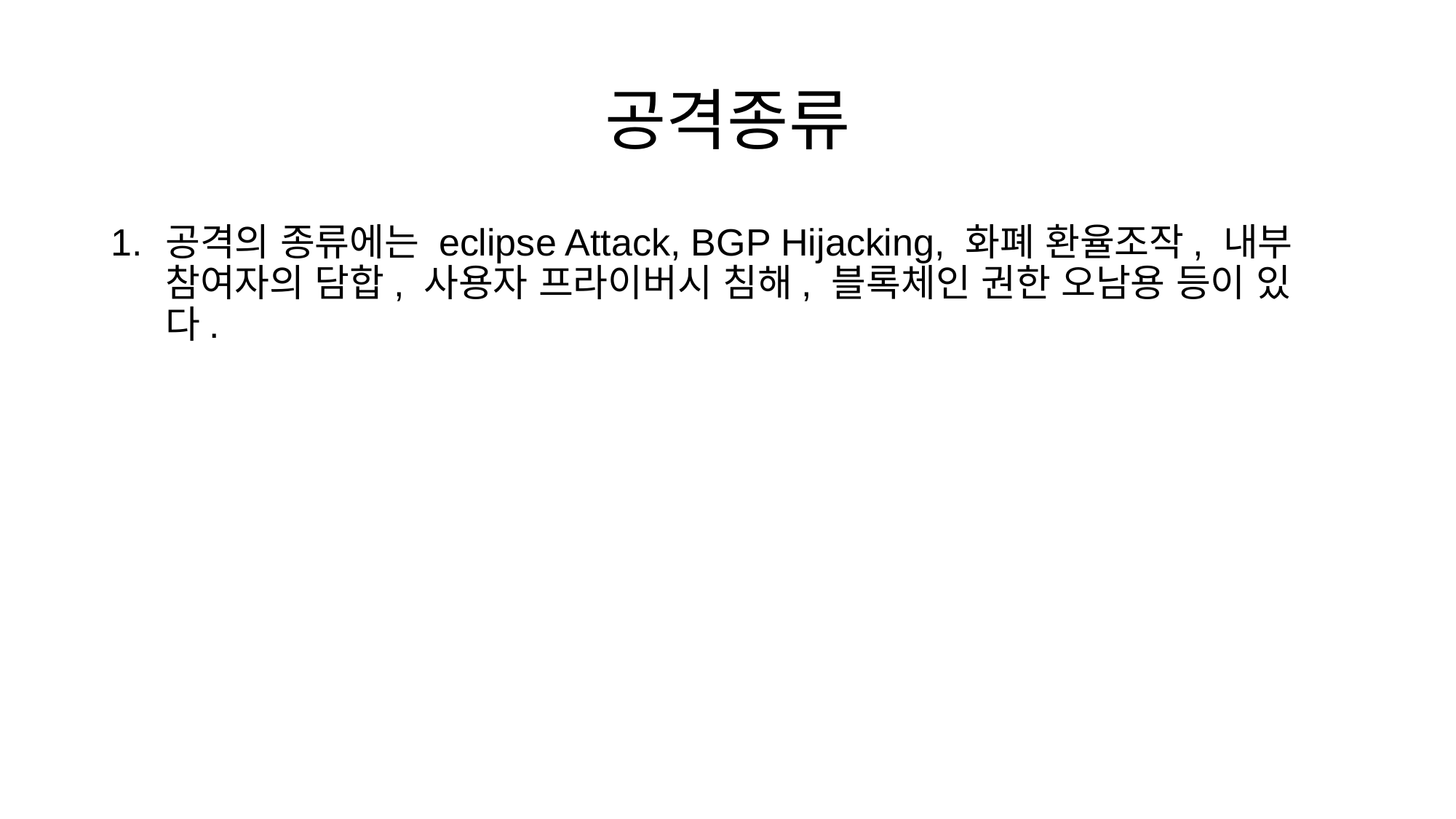

# 공격종류
공격의 종류에는 eclipse Attack, BGP Hijacking, 화폐 환율조작, 내부 참여자의 담합, 사용자 프라이버시 침해, 블록체인 권한 오남용 등이 있다.